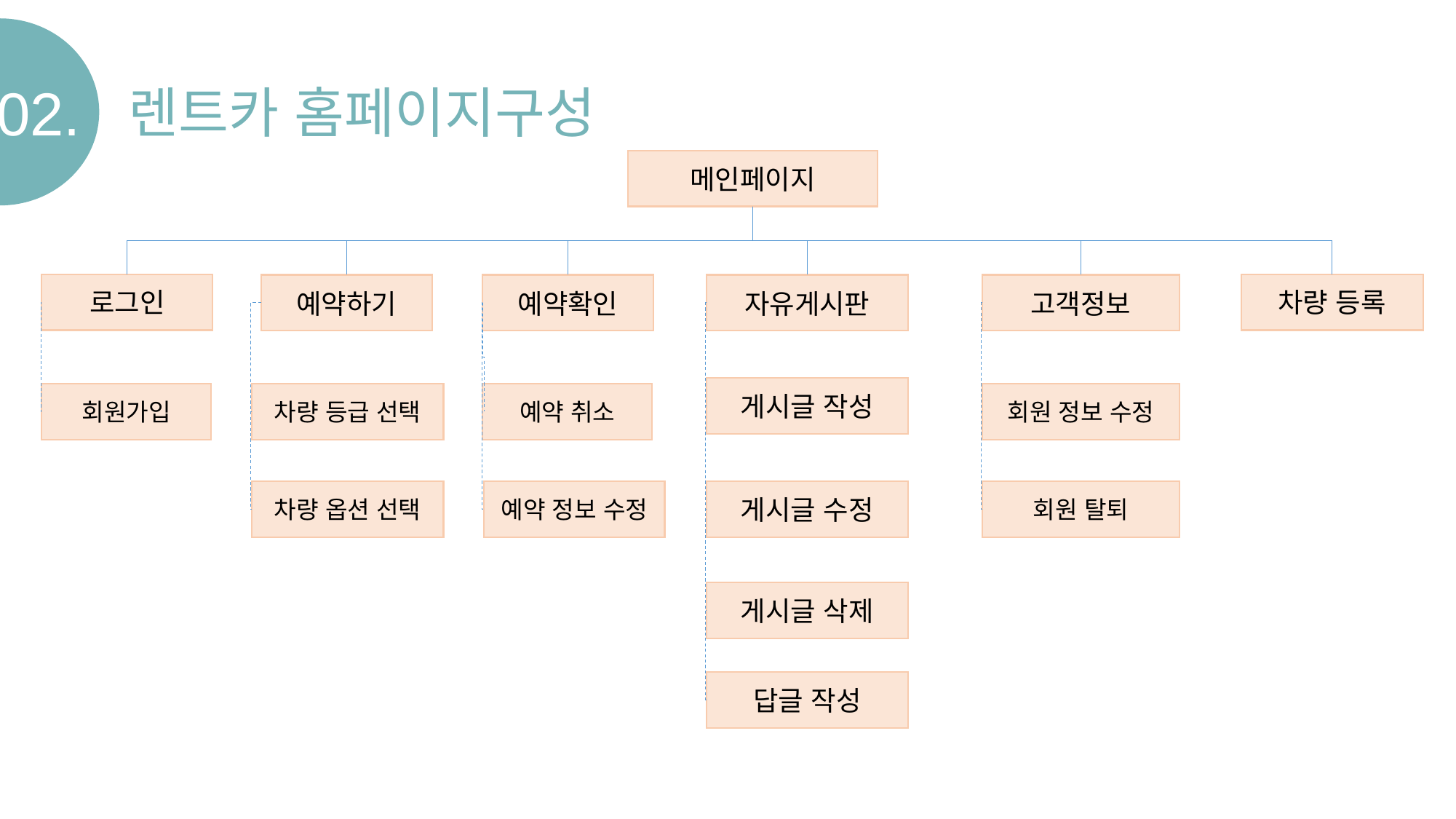

02.
렌트카 홈페이지구성
메인페이지
차량 등록
로그인
예약확인
고객정보
예약하기
자유게시판
게시글 작성
회원가입
차량 등급 선택
예약 취소
회원 정보 수정
게시글 수정
차량 옵션 선택
예약 정보 수정
회원 탈퇴
게시글 삭제
답글 작성